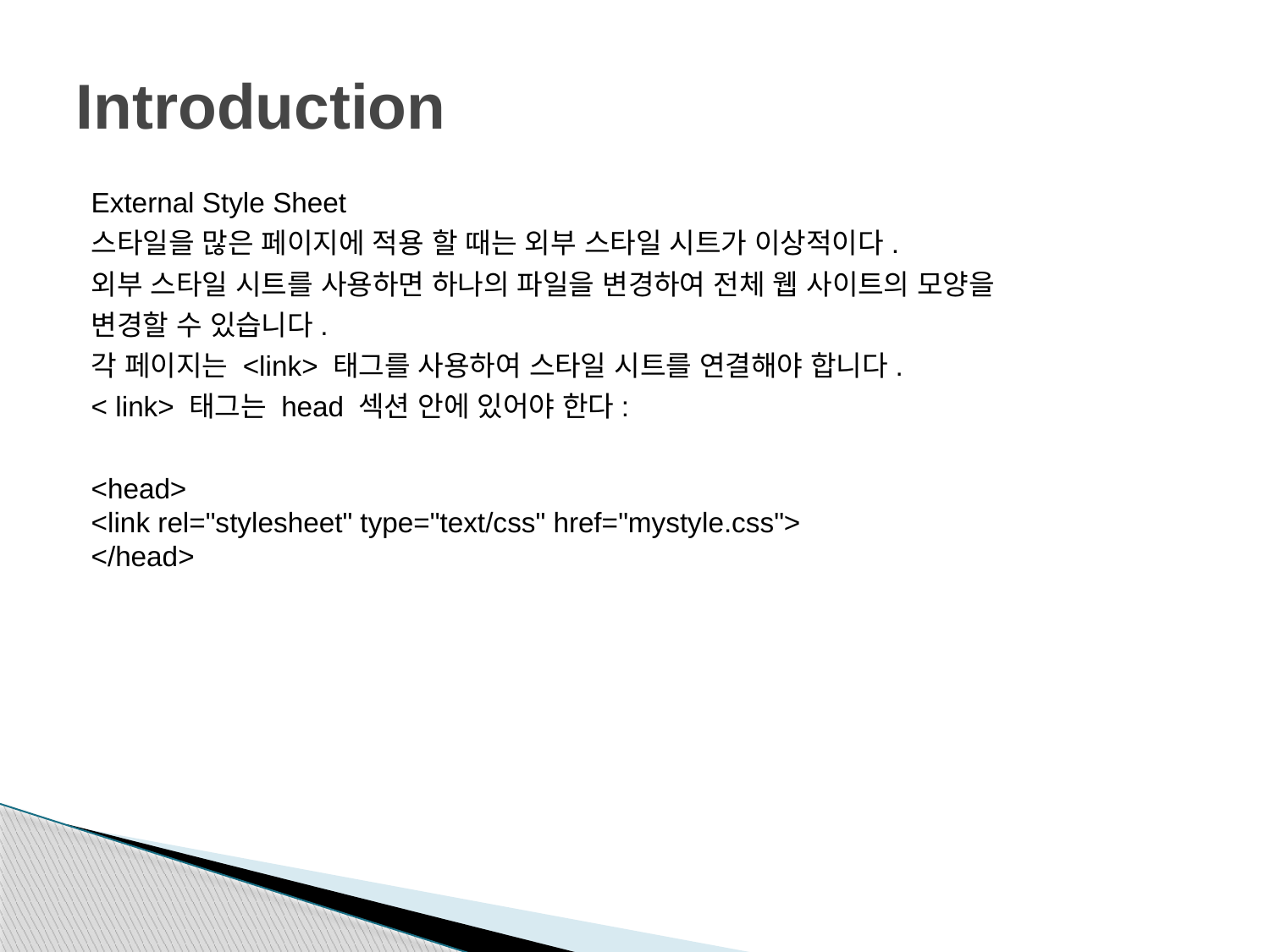

# Introduction
External Style Sheet
스타일을 많은 페이지에 적용 할 때는 외부 스타일 시트가 이상적이다.
외부 스타일 시트를 사용하면 하나의 파일을 변경하여 전체 웹 사이트의 모양을
변경할 수 있습니다.
각 페이지는 <link> 태그를 사용하여 스타일 시트를 연결해야 합니다.
< link> 태그는 head 섹션 안에 있어야 한다:

<head>
<link rel="stylesheet" type="text/css" href="mystyle.css">
</head>